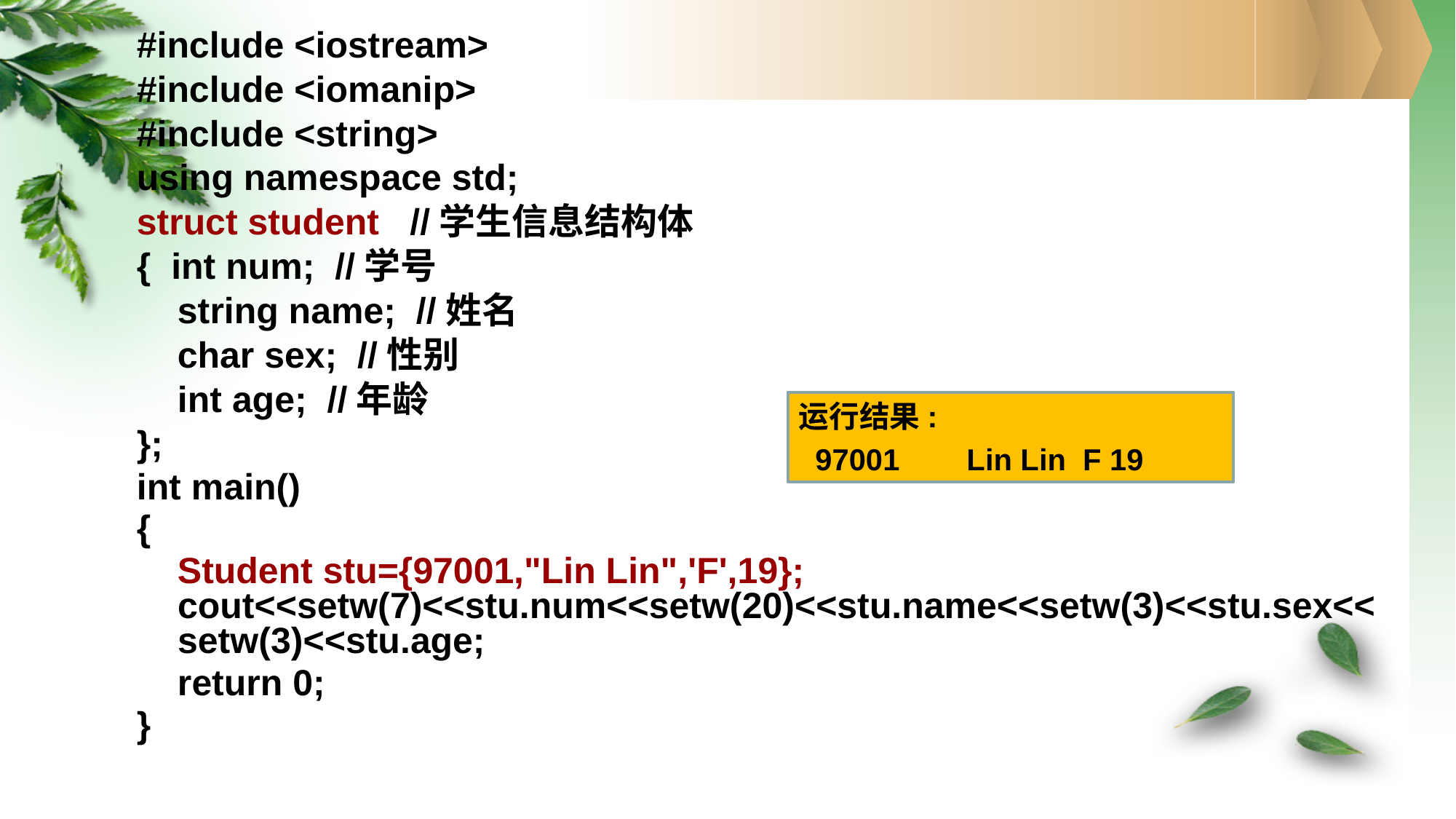

#
#include <iostream>
#include <iomanip>
#include <string>
using namespace std;
struct student   //学生信息结构体
{  int num;  //学号
    string name;  //姓名
    char sex;  //性别
    int age;  //年龄
};
int main()
{
    Student stu={97001,"Lin Lin",'F',19}; cout<<setw(7)<<stu.num<<setw(20)<<stu.name<<setw(3)<<stu.sex<<setw(3)<<stu.age;
    return 0;
}
运行结果:
  97001        Lin Lin  F 19